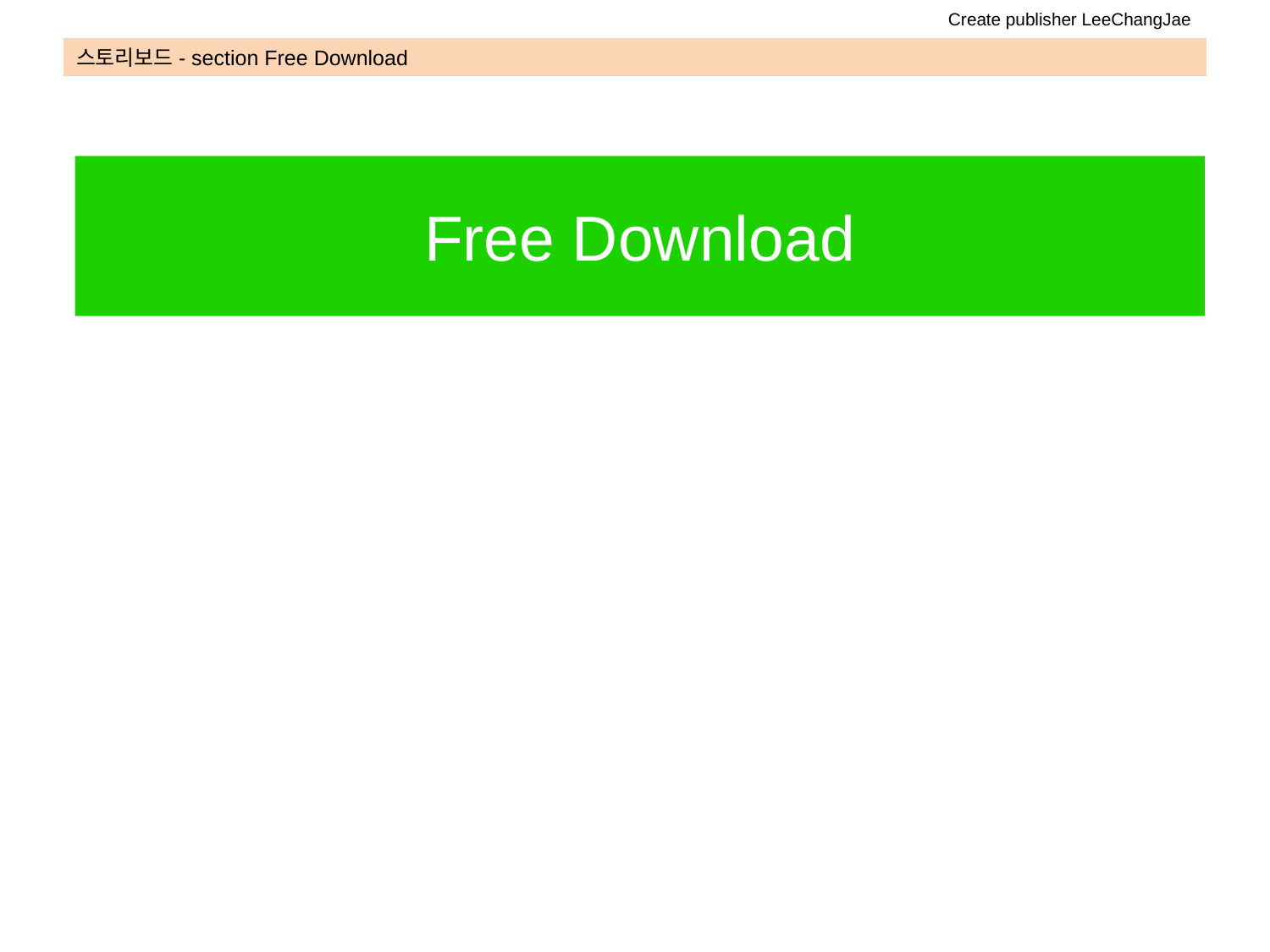

Create publisher LeeChangJae
# 스토리보드- section Free Download

Free Download